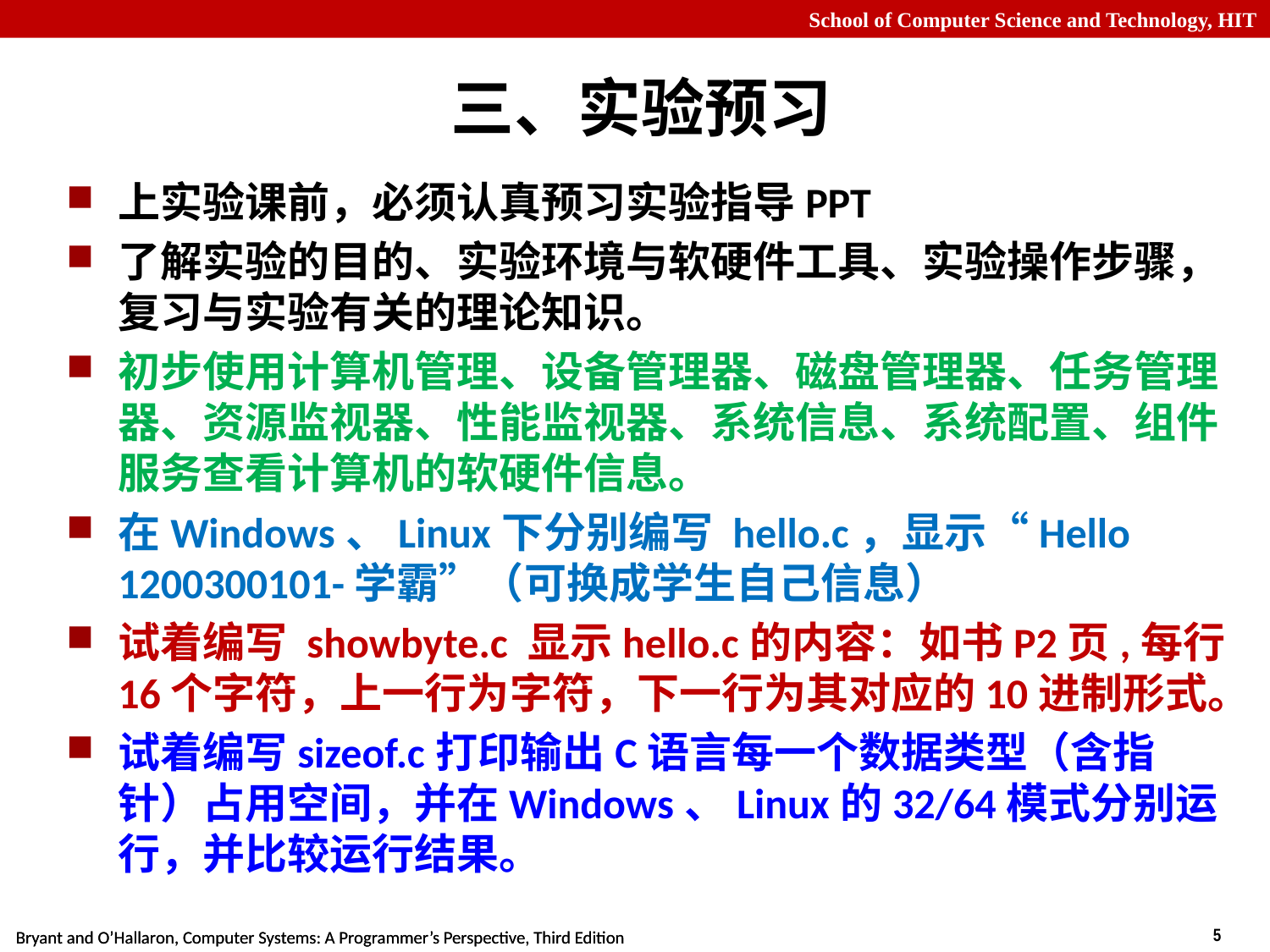

# 三、实验预习
上实验课前，必须认真预习实验指导PPT
了解实验的目的、实验环境与软硬件工具、实验操作步骤，复习与实验有关的理论知识。
初步使用计算机管理、设备管理器、磁盘管理器、任务管理器、资源监视器、性能监视器、系统信息、系统配置、组件服务查看计算机的软硬件信息。
在Windows、Linux下分别编写 hello.c，显示“Hello 1200300101-学霸”（可换成学生自己信息）
试着编写 showbyte.c 显示hello.c的内容：如书P2页,每行16个字符，上一行为字符，下一行为其对应的10进制形式。
试着编写sizeof.c打印输出C语言每一个数据类型（含指针）占用空间，并在Windows、Linux的32/64模式分别运行，并比较运行结果。